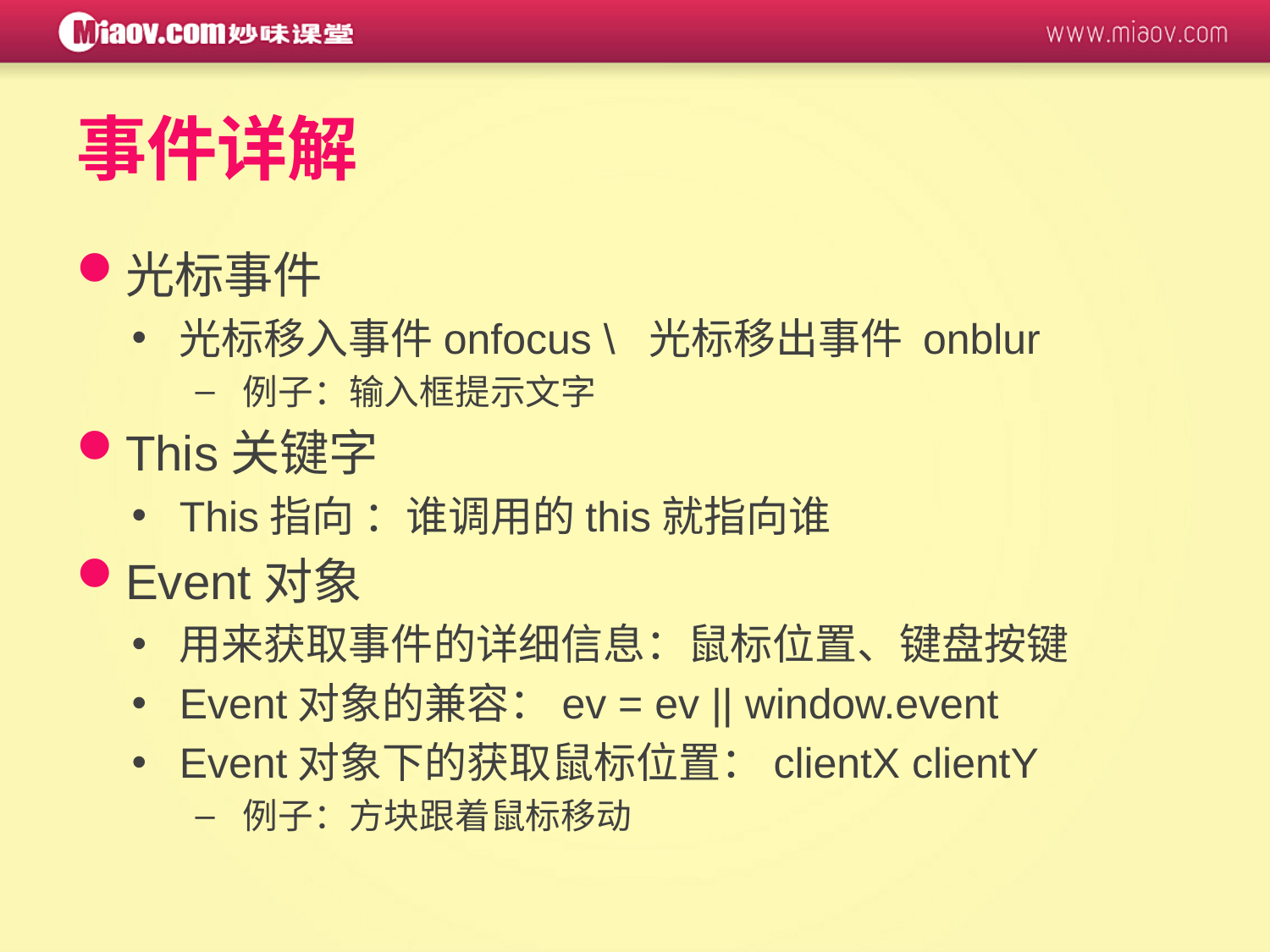

事件详解
光标事件
光标移入事件onfocus \  光标移出事件 onblur
例子：输入框提示文字
This关键字
This指向 ：谁调用的this就指向谁
Event对象
用来获取事件的详细信息：鼠标位置、键盘按键
Event对象的兼容：ev = ev || window.event
Event对象下的获取鼠标位置：clientX clientY
例子：方块跟着鼠标移动